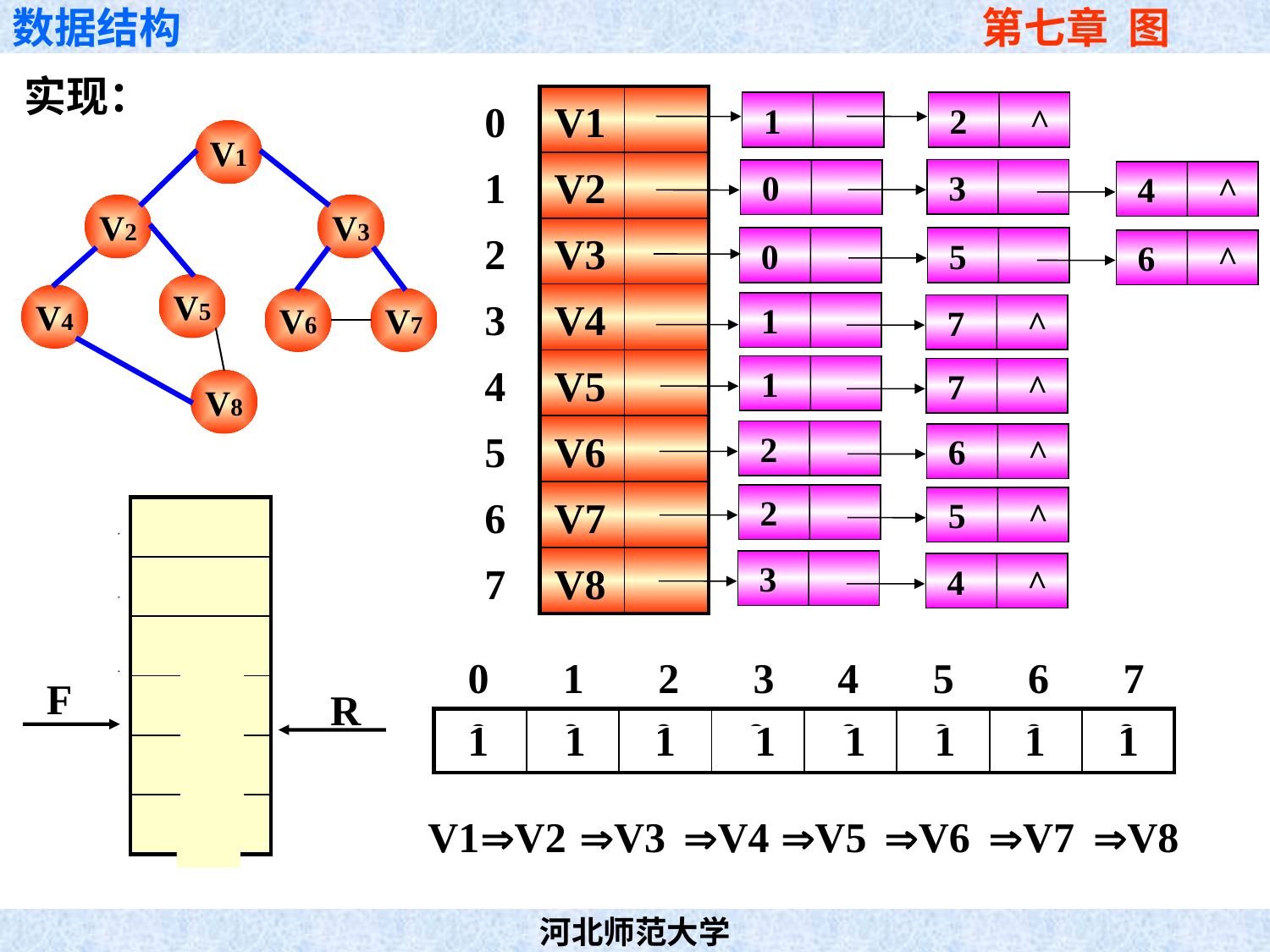

实现：
0
1
2
3
4
5
6
7
V1
V2
V3
V4
V5
V6
V7
V8
|  |  |
| --- | --- |
|  |  |
|  |  |
|  |  |
|  |  |
|  |  |
|  |  |
|  |  |
 1

 2       ^

 3

 0

 4       ^

 0

 5

 6       ^

 1

 7       ^

 1

 7       ^

 2

 6       ^

 2

 5       ^

 3

 4       ^

V1
V2
V3
V5
V4
V6
V7
V8
F

R

|  |
| --- |
|  |
|  |
|  |
|  |
|  |
5

F

R

4

F

R

3

0       1       2       3      4       5       6       7
F

F

R

R

2

| 0 | 0 | 0 | 0 | 0 | 0 | 0 | 0 |
| --- | --- | --- | --- | --- | --- | --- | --- |
1
1
1
1
1
1
1
1
F

R

F

R

1
7

F

F

R

R

V1
⇒V2
⇒V3
⇒V4
⇒V5
⇒V6
⇒V7
⇒V8

6
0